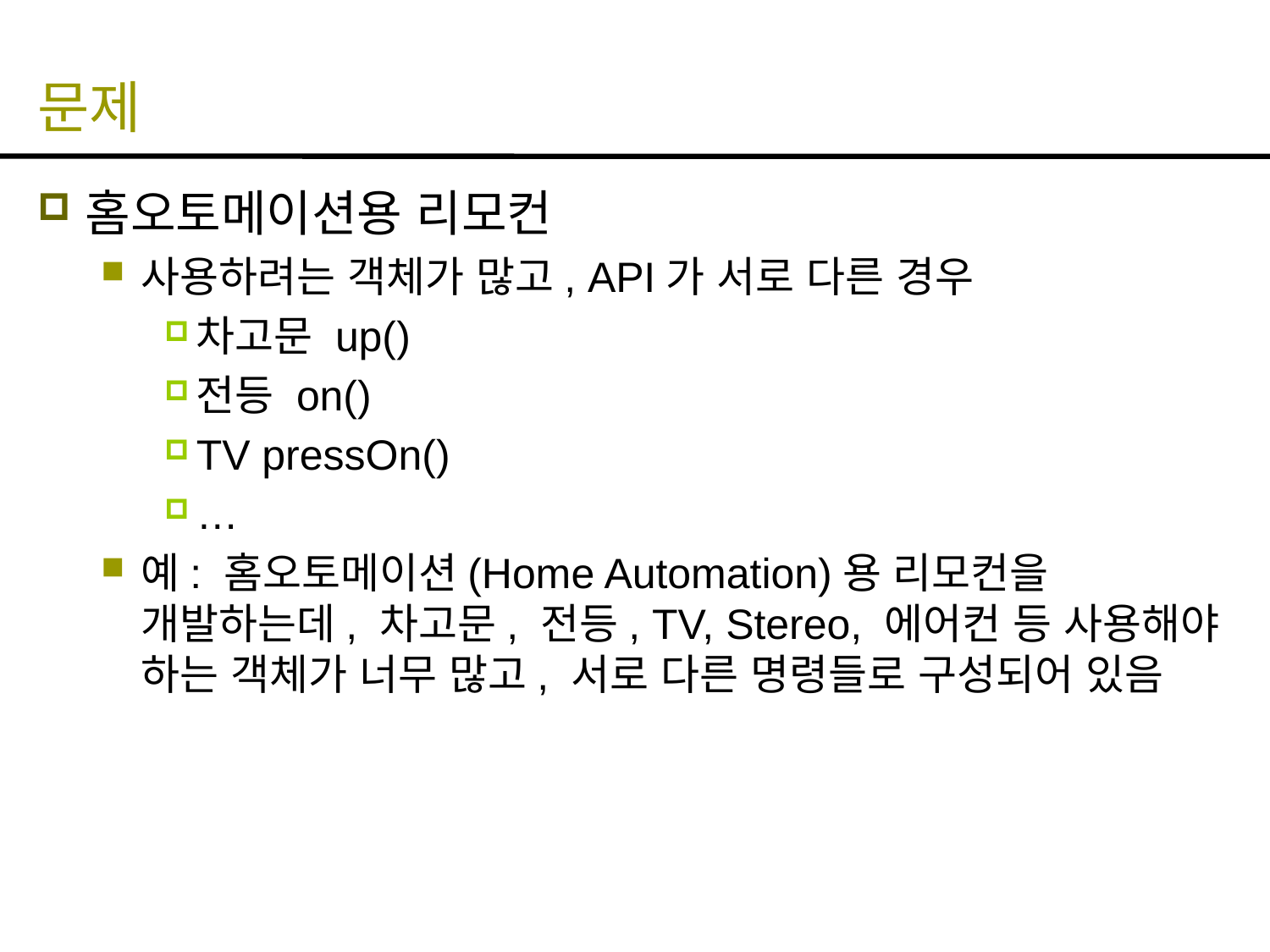

# 문제
홈오토메이션용 리모컨
사용하려는 객체가 많고, API가 서로 다른 경우
차고문 up()
전등 on()
TV pressOn()
…
예: 홈오토메이션(Home Automation)용 리모컨을 개발하는데, 차고문, 전등, TV, Stereo, 에어컨 등 사용해야 하는 객체가 너무 많고, 서로 다른 명령들로 구성되어 있음